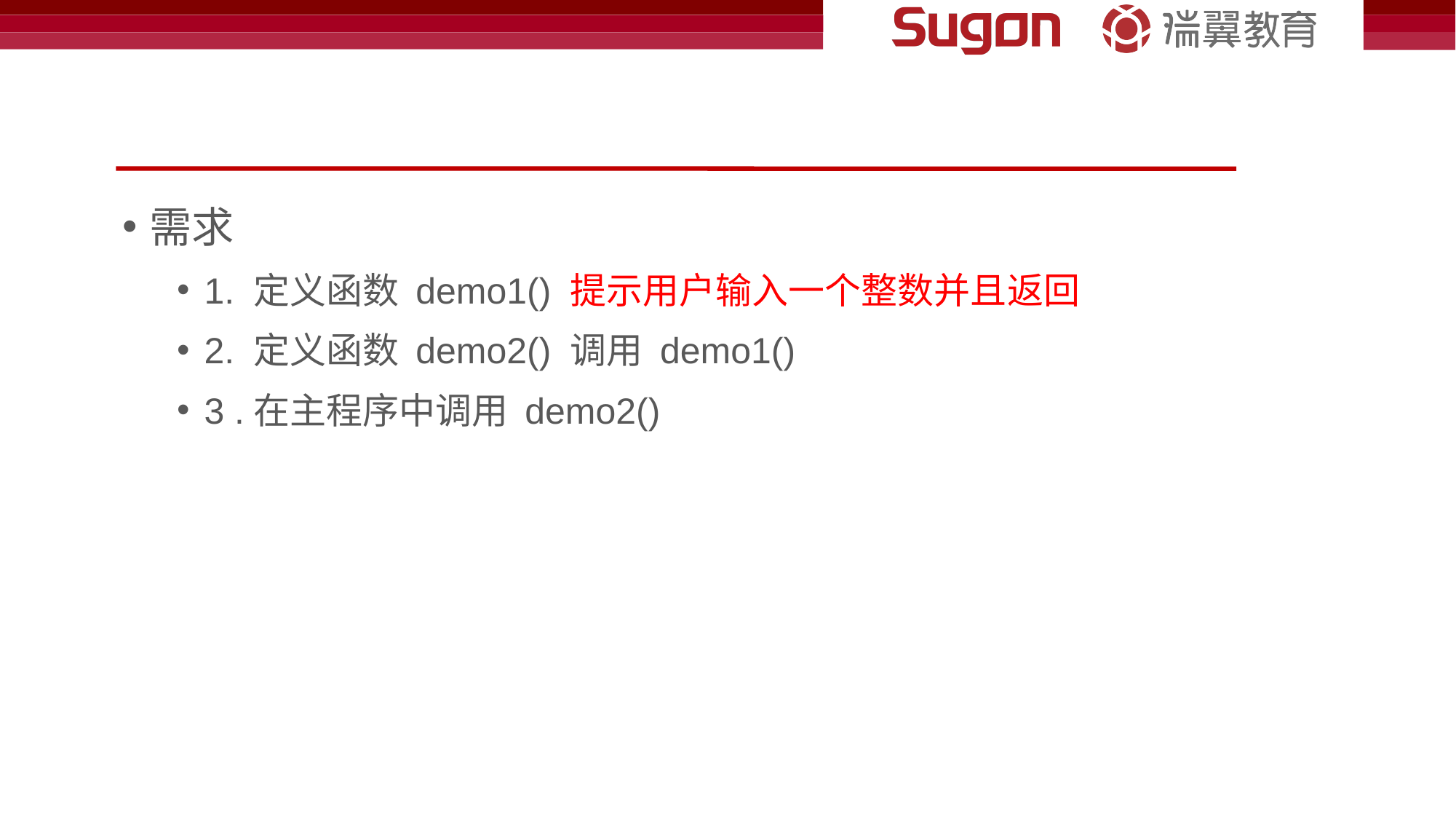

#
需求
1. 定义函数 demo1() 提示用户输入一个整数并且返回
2. 定义函数 demo2() 调用 demo1()
3 .在主程序中调用 demo2()